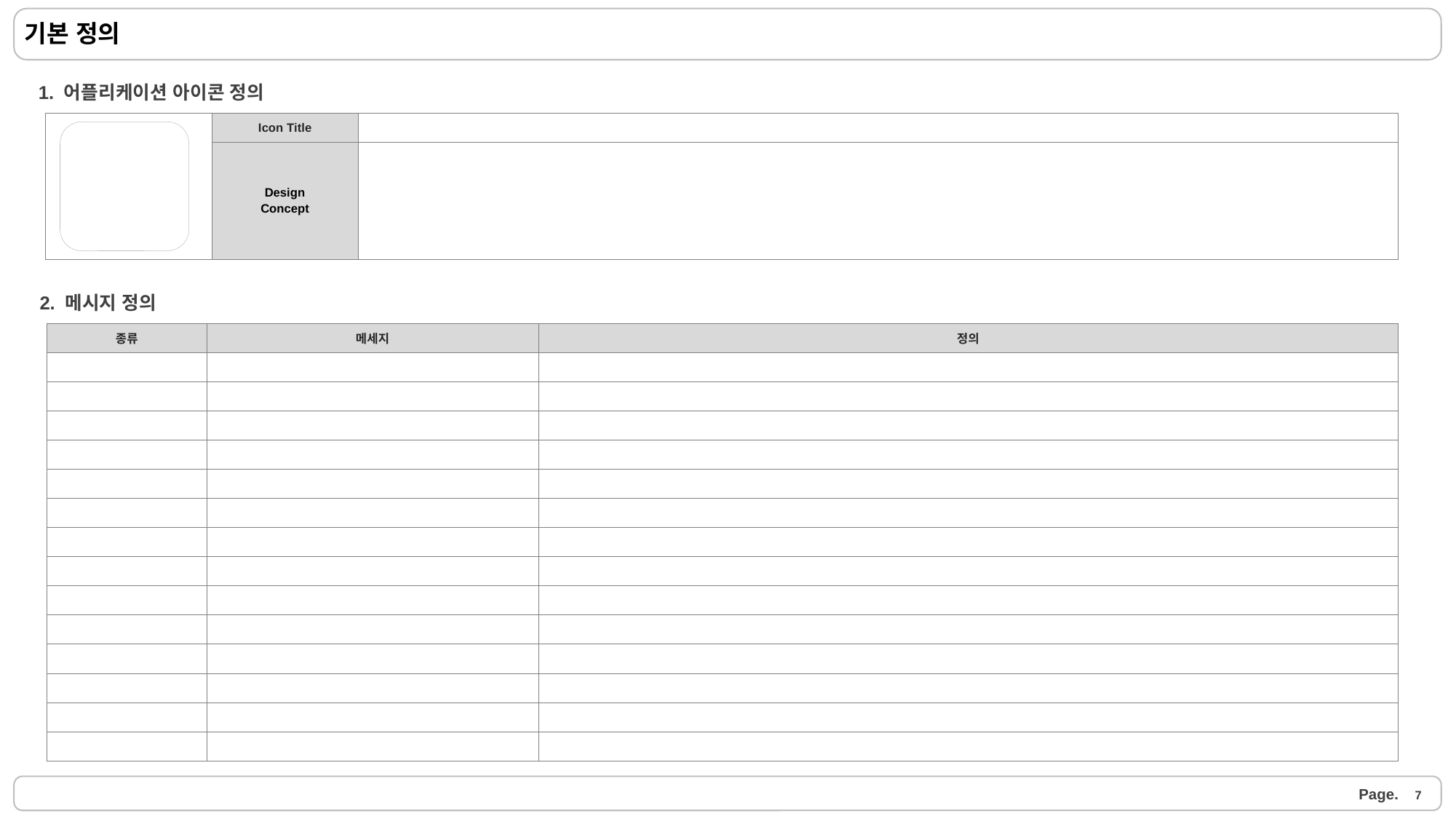

기본 정의
  1. 어플리케이션 아이콘 정의
|  | Icon Title |  |
| --- | --- | --- |
|  | Design Concept |  |

  2. 메시지 정의
| 종류 | 메세지 | 정의 |
| --- | --- | --- |
|  |  |  |
|  |  |  |
|  |  |  |
|  |  |  |
|  |  |  |
|  |  |  |
|  |  |  |
|  |  |  |
|  |  |  |
|  |  |  |
|  |  |  |
|  |  |  |
|  |  |  |
|  |  |  |
7